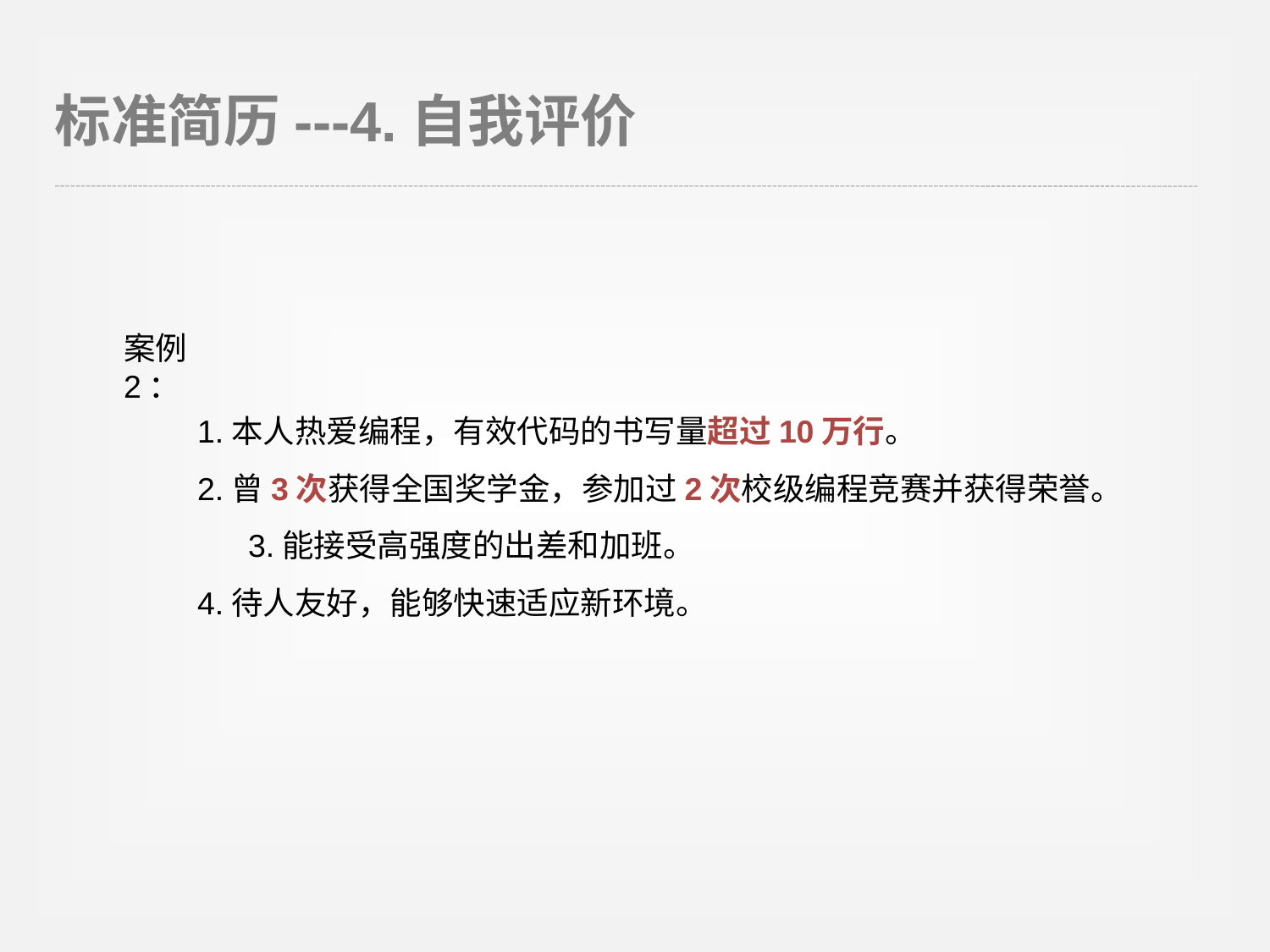

标准简历---4.自我评价

案例2：
1.本人热爱编程，有效代码的书写量超过10万行。
2.曾3次获得全国奖学金，参加过2次校级编程竞赛并获得荣誉。       3.能接受高强度的出差和加班。
4.待人友好，能够快速适应新环境。